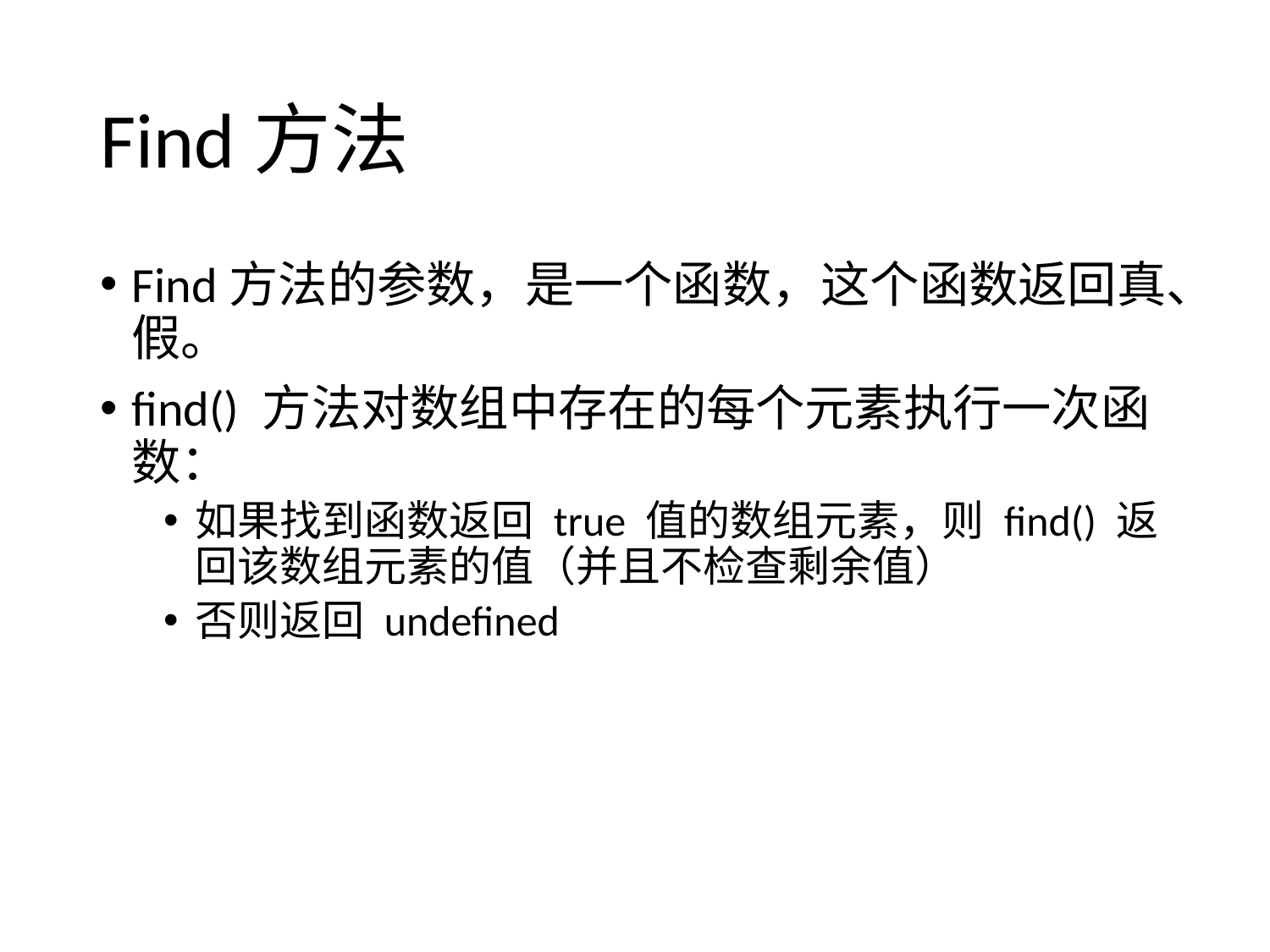

# Find方法
Find方法的参数，是一个函数，这个函数返回真、假。
find() 方法对数组中存在的每个元素执行一次函数：
如果找到函数返回 true 值的数组元素，则 find() 返回该数组元素的值（并且不检查剩余值）
否则返回 undefined